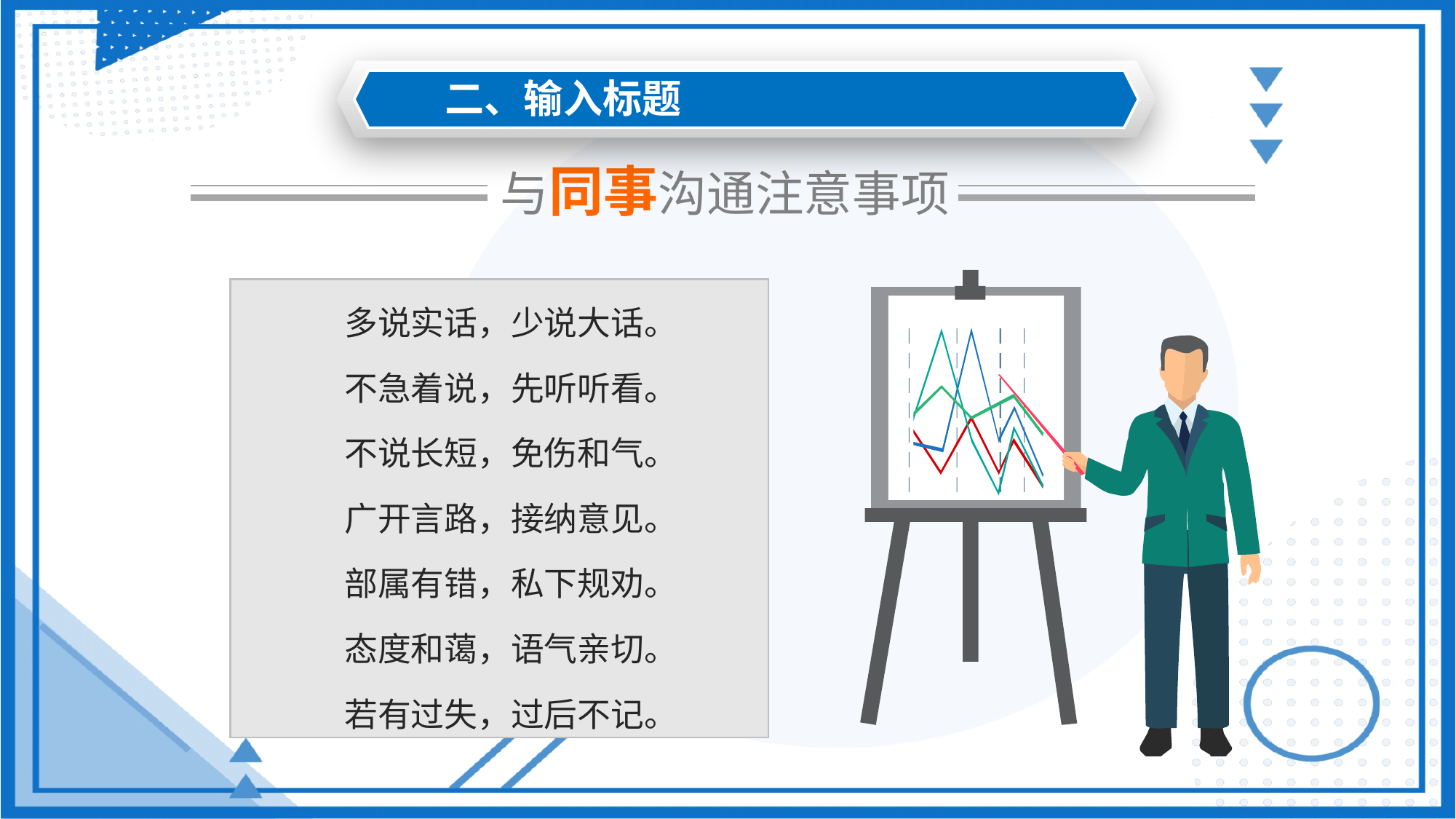

二、输入标题

与同事沟通注意事项

多说实话，少说大话。
不急着说，先听听看。
不说长短，免伤和气。
广开言路，接纳意见。
部属有错，私下规劝。
态度和蔼，语气亲切。
若有过失，过后不记。